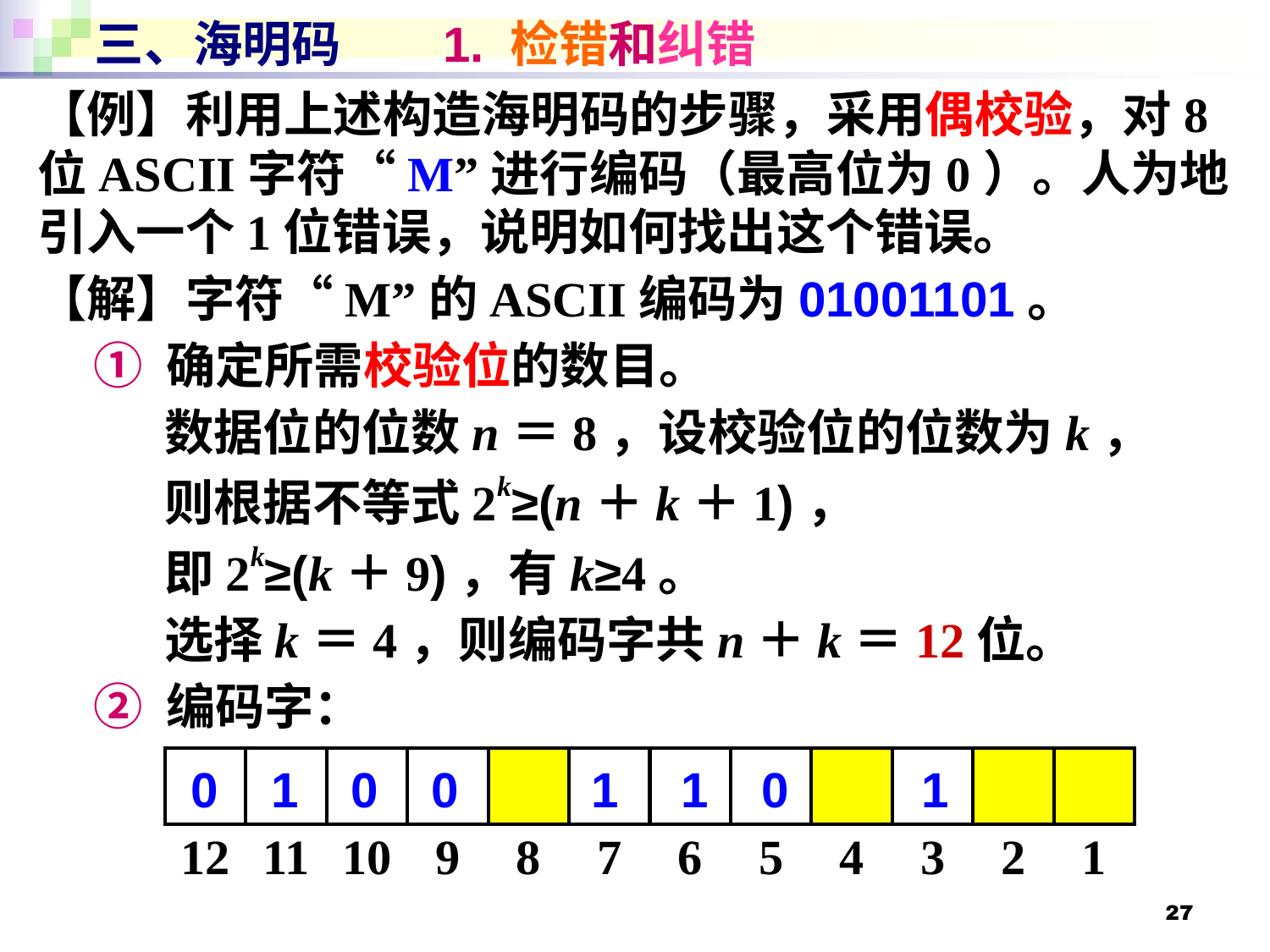

# 三、海明码        1. 检错和纠错
【例】利用上述构造海明码的步骤，采用偶校验，对8位ASCII字符“M”进行编码（最高位为0）。人为地引入一个1位错误，说明如何找出这个错误。
【解】字符“M”的ASCII编码为01001101。
     ① 确定所需校验位的数目。
	数据位的位数n＝8，设校验位的位数为k，
	则根据不等式2k≥(n＋k＋1)，
	即2k≥(k＋9)，有k≥4。
	选择k＝4，则编码字共n＋k＝12位。
     ② 编码字：
|  |  |  |  |  |  |  |  |  |  |  |  |
| --- | --- | --- | --- | --- | --- | --- | --- | --- | --- | --- | --- |
| 12 | 11 | 10 | 9 | 8 | 7 | 6 | 5 | 4 | 3 | 2 | 1 |
0
1
0
0
1
1
0
1
27